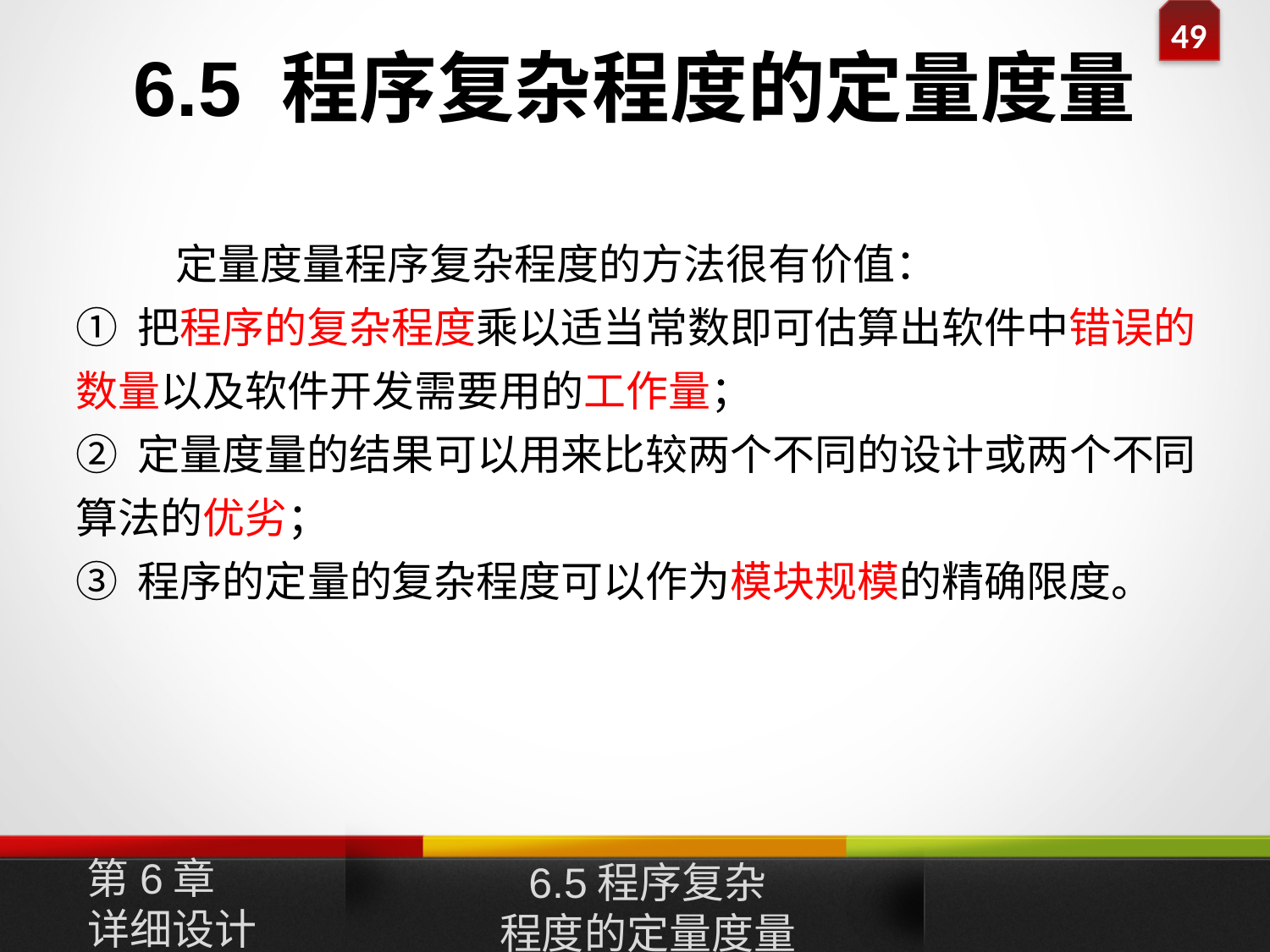

# 6.5 程序复杂程度的定量度量
定量度量程序复杂程度的方法很有价值：
① 把程序的复杂程度乘以适当常数即可估算出软件中错误的数量以及软件开发需要用的工作量；
② 定量度量的结果可以用来比较两个不同的设计或两个不同算法的优劣；
③ 程序的定量的复杂程度可以作为模块规模的精确限度。
第6章
详细设计
6.5程序复杂
程度的定量度量